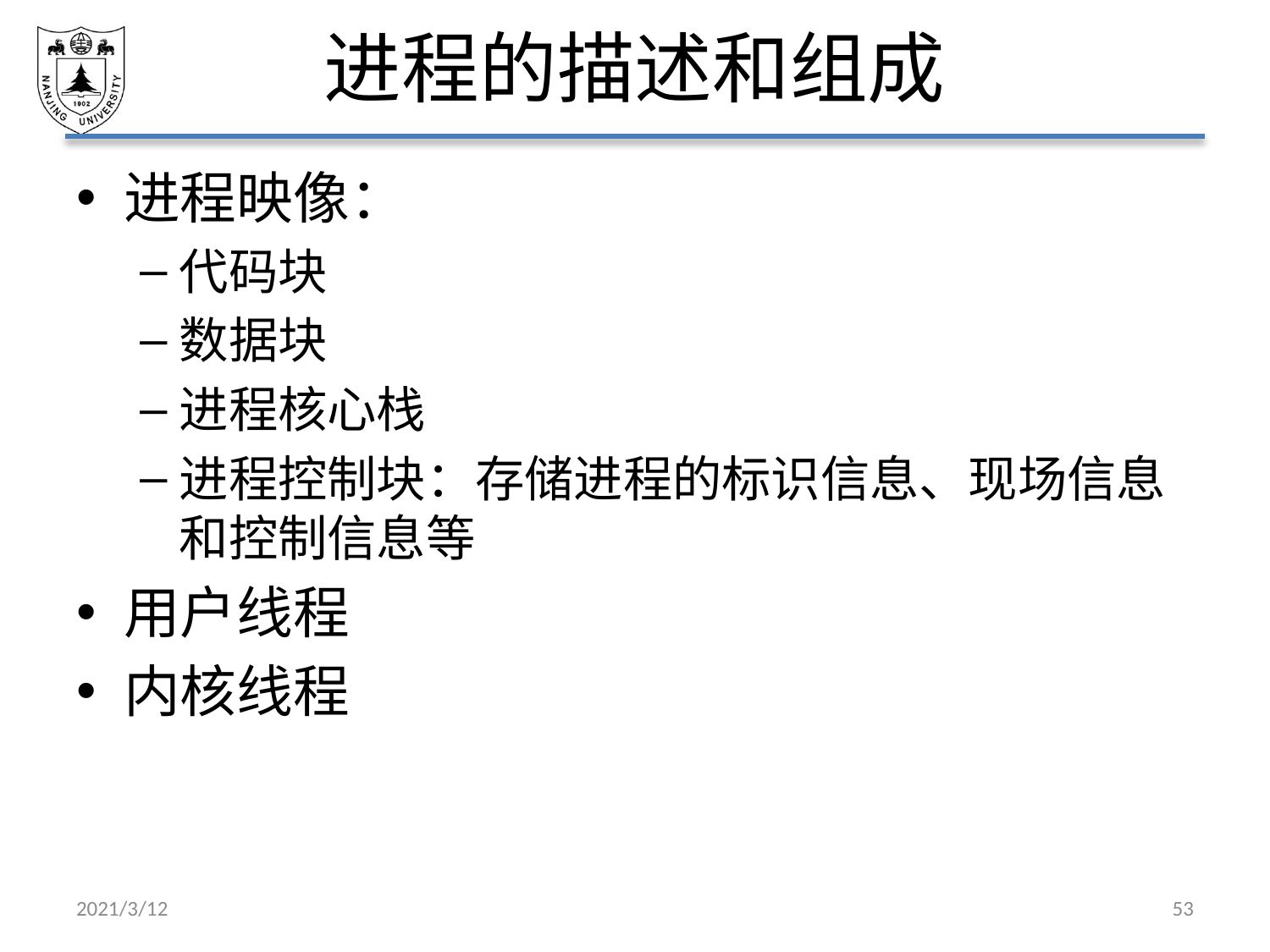

# 进程的描述和组成
进程映像：
代码块
数据块
进程核心栈
进程控制块：存储进程的标识信息、现场信息和控制信息等
用户线程
内核线程
2021/3/12
53